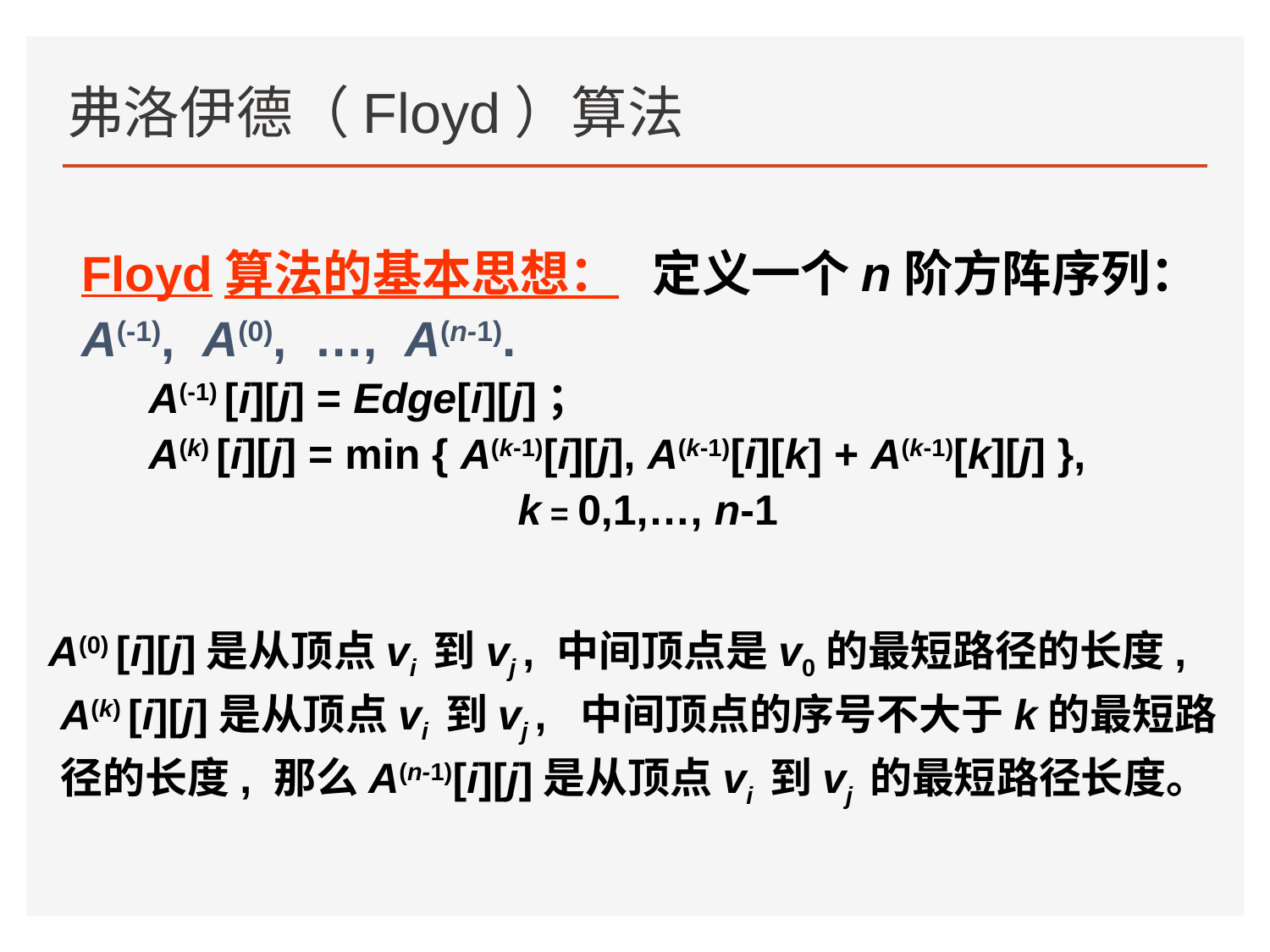

# 弗洛伊德（Floyd）算法
Floyd算法的基本思想：   定义一个n阶方阵序列：A(-1),  A(0),  …,  A(n-1).
 A(-1) [i][j] = Edge[i][j]；
 A(k) [i][j] = min { A(k-1)[i][j], A(k-1)[i][k] + A(k-1)[k][j] },
			k = 0,1,…, n-1
    A(0) [i][j]是从顶点vi 到vj , 中间顶点是v0的最短路径的长度,  A(k) [i][j]是从顶点vi 到vj ,  中间顶点的序号不大于k的最短路径的长度, 那么A(n-1)[i][j]是从顶点vi 到vj 的最短路径长度。